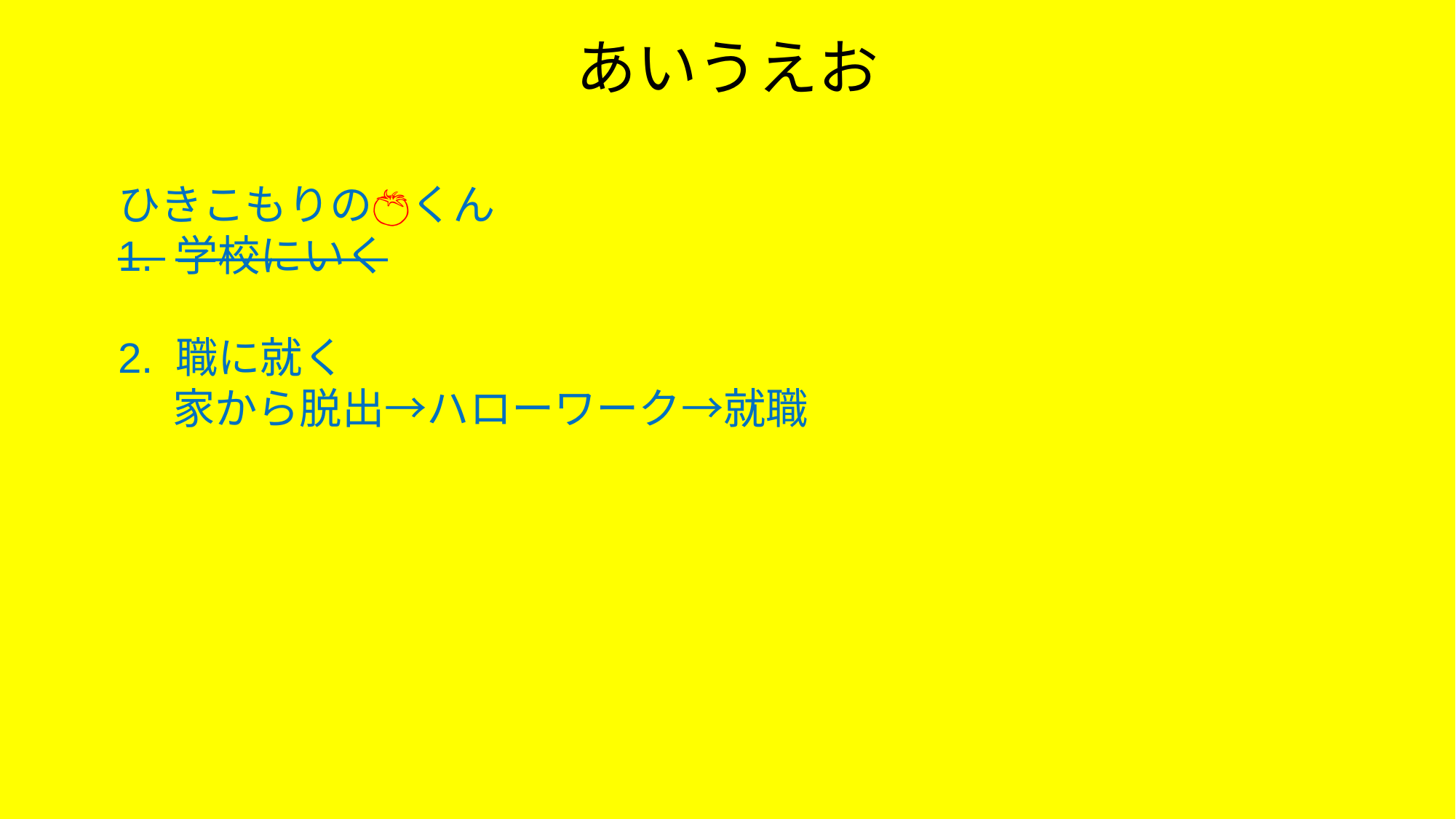

あいうえお
ひきこもりの🍅くん
1. 学校にいく

2. 職に就く
家から脱出→ハローワーク→就職